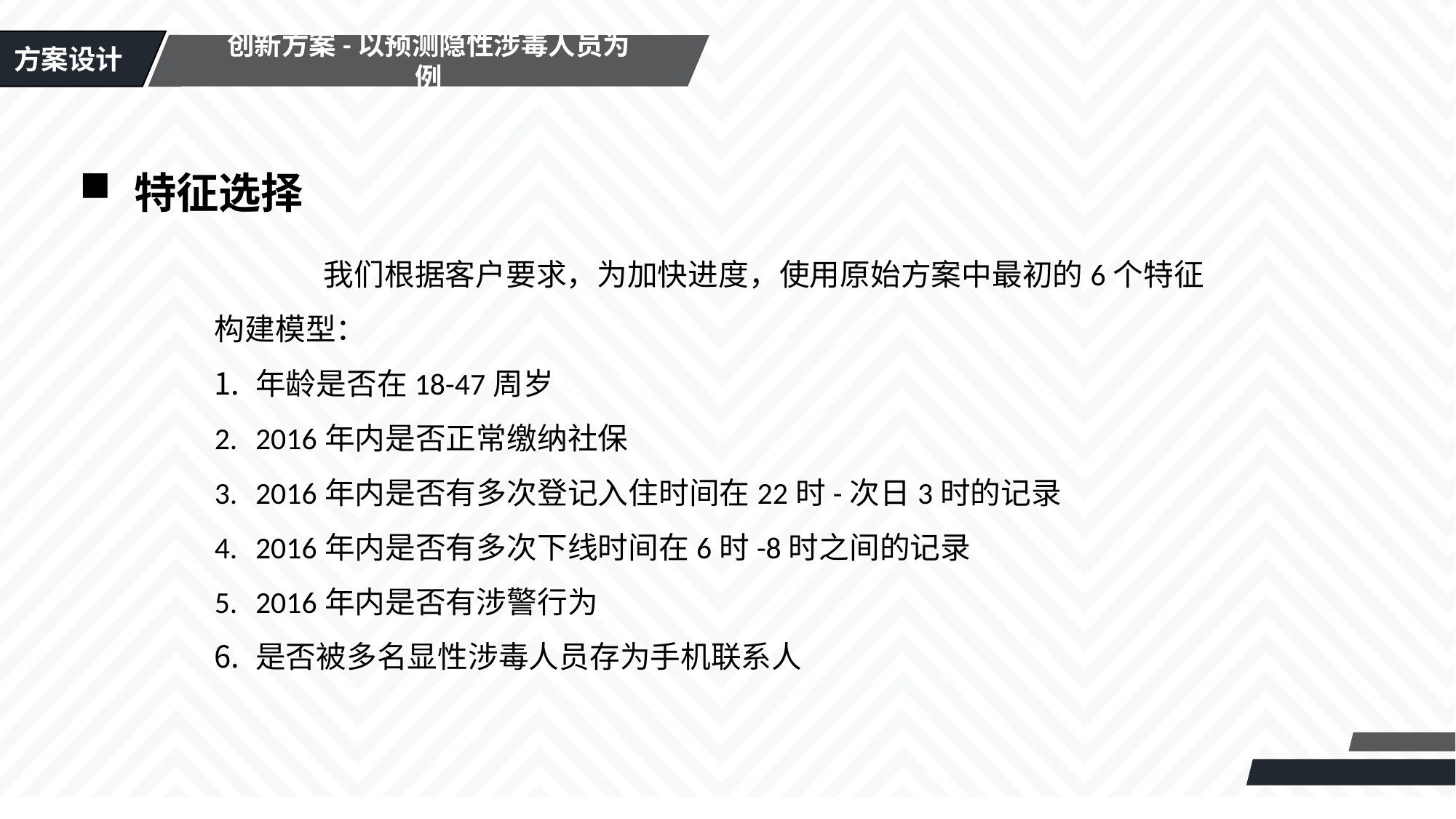

方案设计
创新方案-以预测隐性涉毒人员为例
特征选择
	我们根据客户要求，为加快进度，使用原始方案中最初的6个特征构建模型：
年龄是否在18-47周岁
2016年内是否正常缴纳社保
2016年内是否有多次登记入住时间在22时-次日3时的记录
2016年内是否有多次下线时间在6时-8时之间的记录
2016年内是否有涉警行为
是否被多名显性涉毒人员存为手机联系人